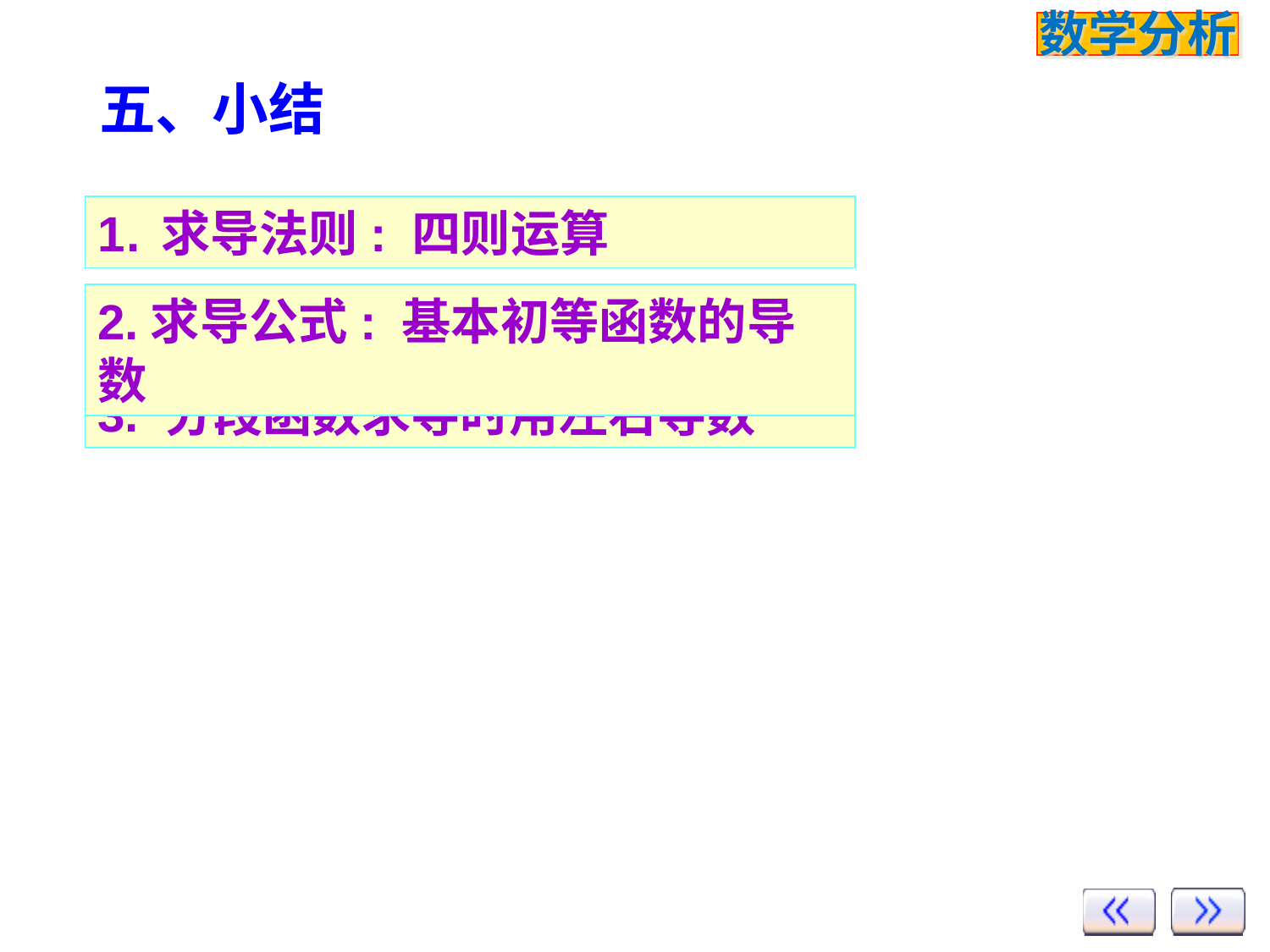

# 五、小结
求导法则: 四则运算
2.求导公式: 基本初等函数的导数
3. 分段函数求导时用左右导数